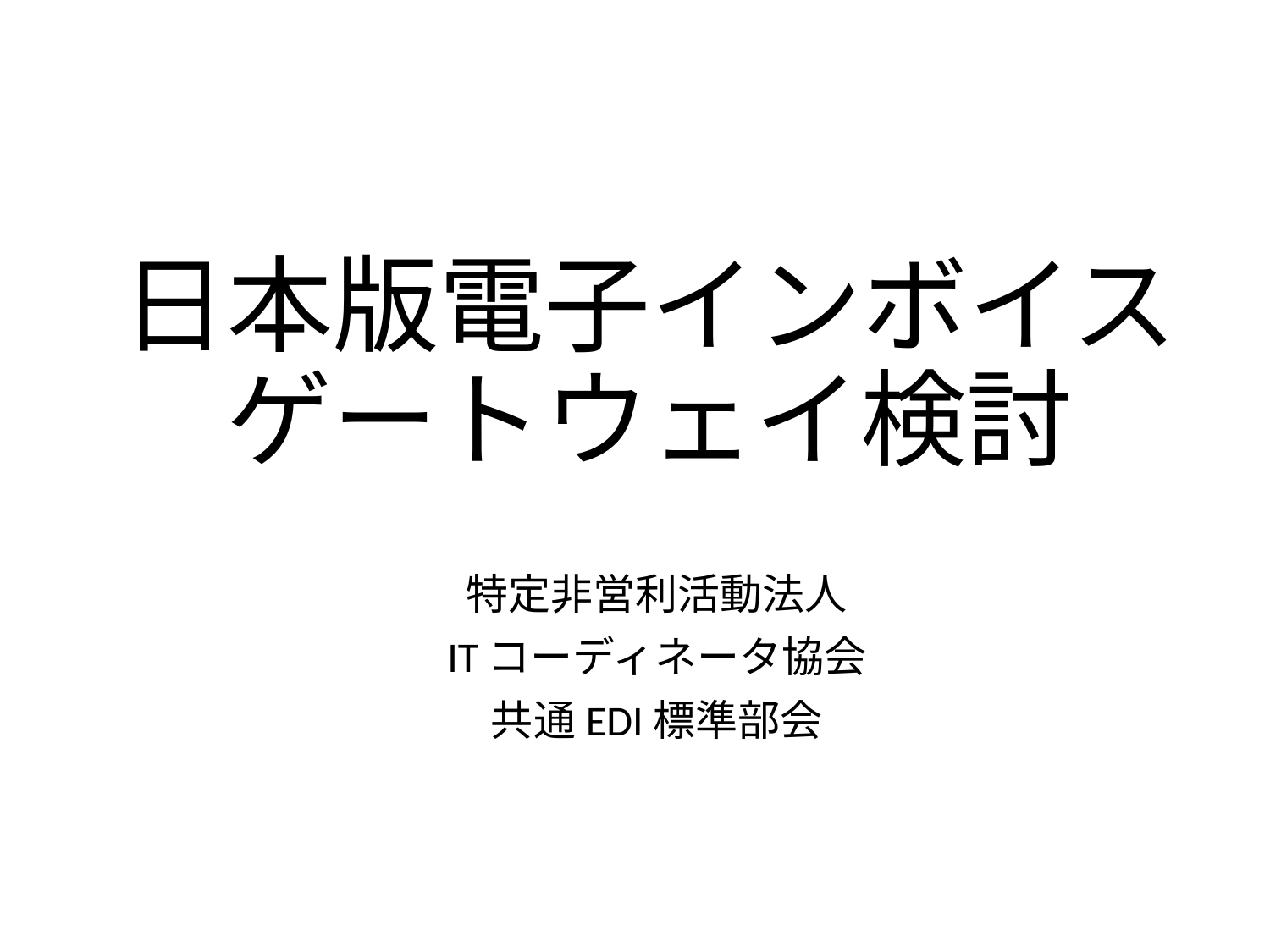

# 日本版電子インボイス ゲートウェイ検討
特定非営利活動法人
ITコーディネータ協会
共通EDI標準部会